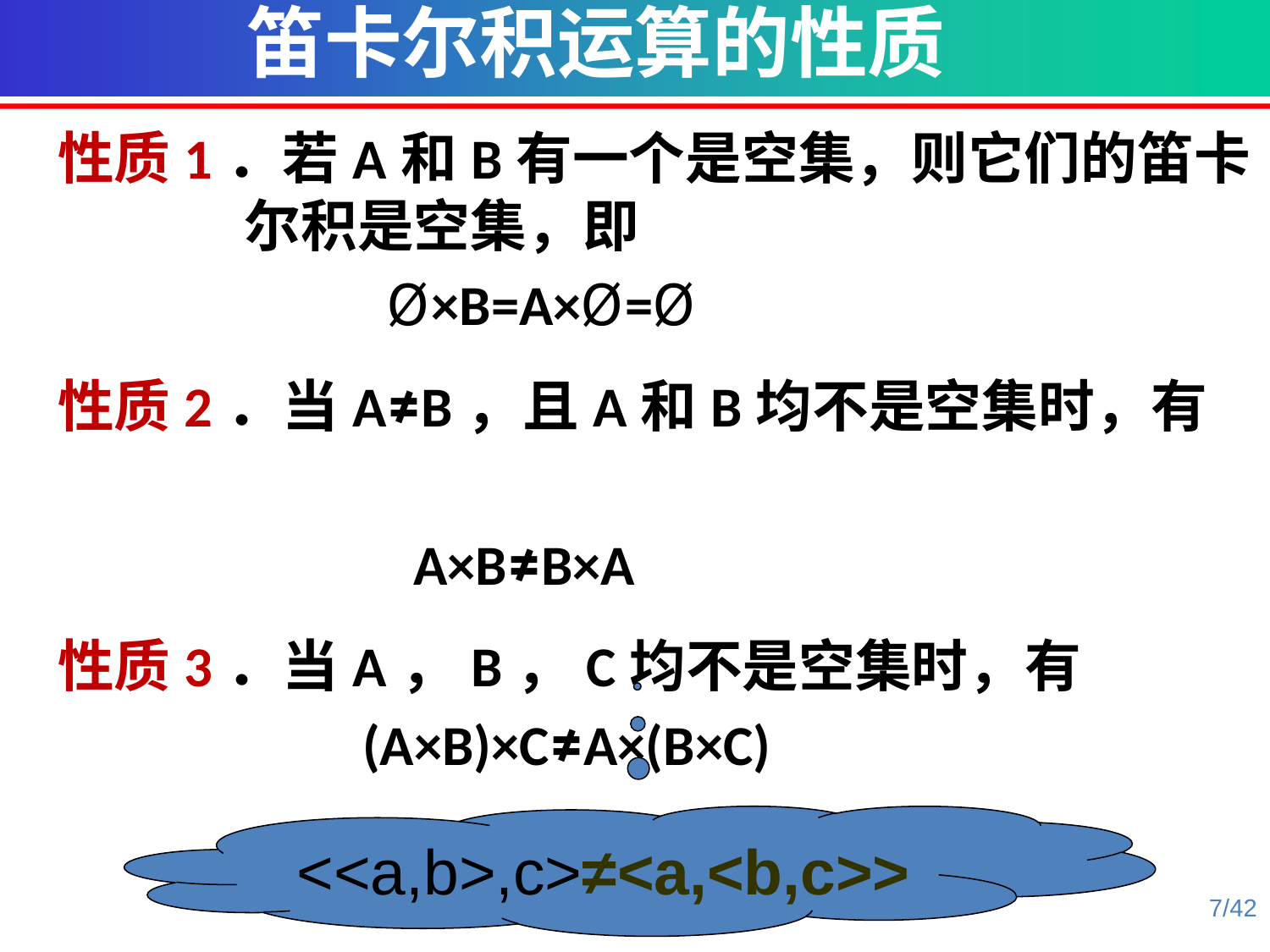

笛卡尔积运算的性质
性质1．若A和B有一个是空集，则它们的笛卡尔积是空集，即
                          Ø×B=A×Ø=Ø
性质2．当A≠B，且A和B均不是空集时，有
                            A×B≠B×A
性质3．当A，B，C均不是空集时，有
                        (A×B)×C≠A×(B×C)
<<a,b>,c>≠<a,<b,c>>
7/42